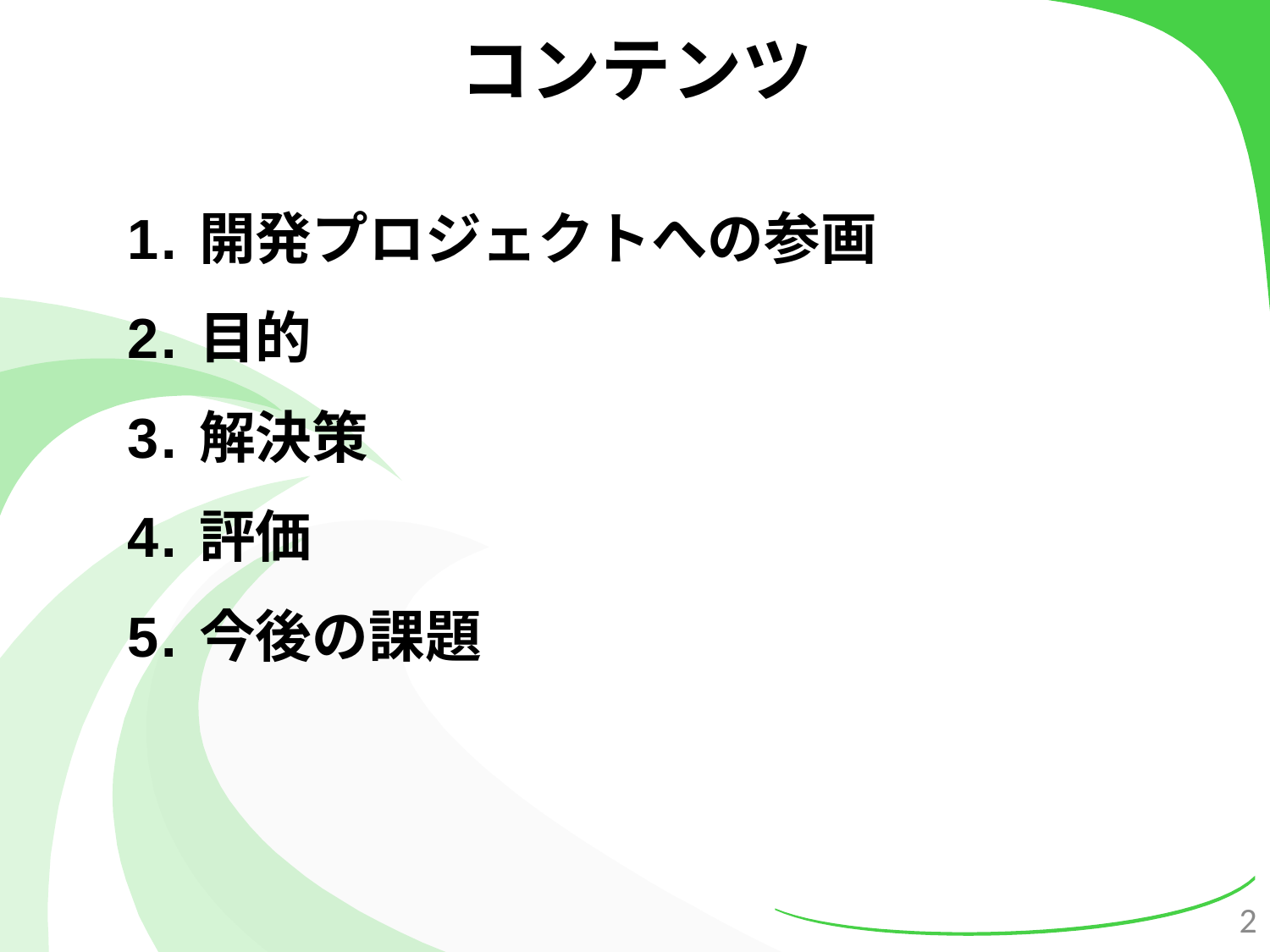

# コンテンツ
開発プロジェクトへの参画
目的
解決策
評価
今後の課題
2